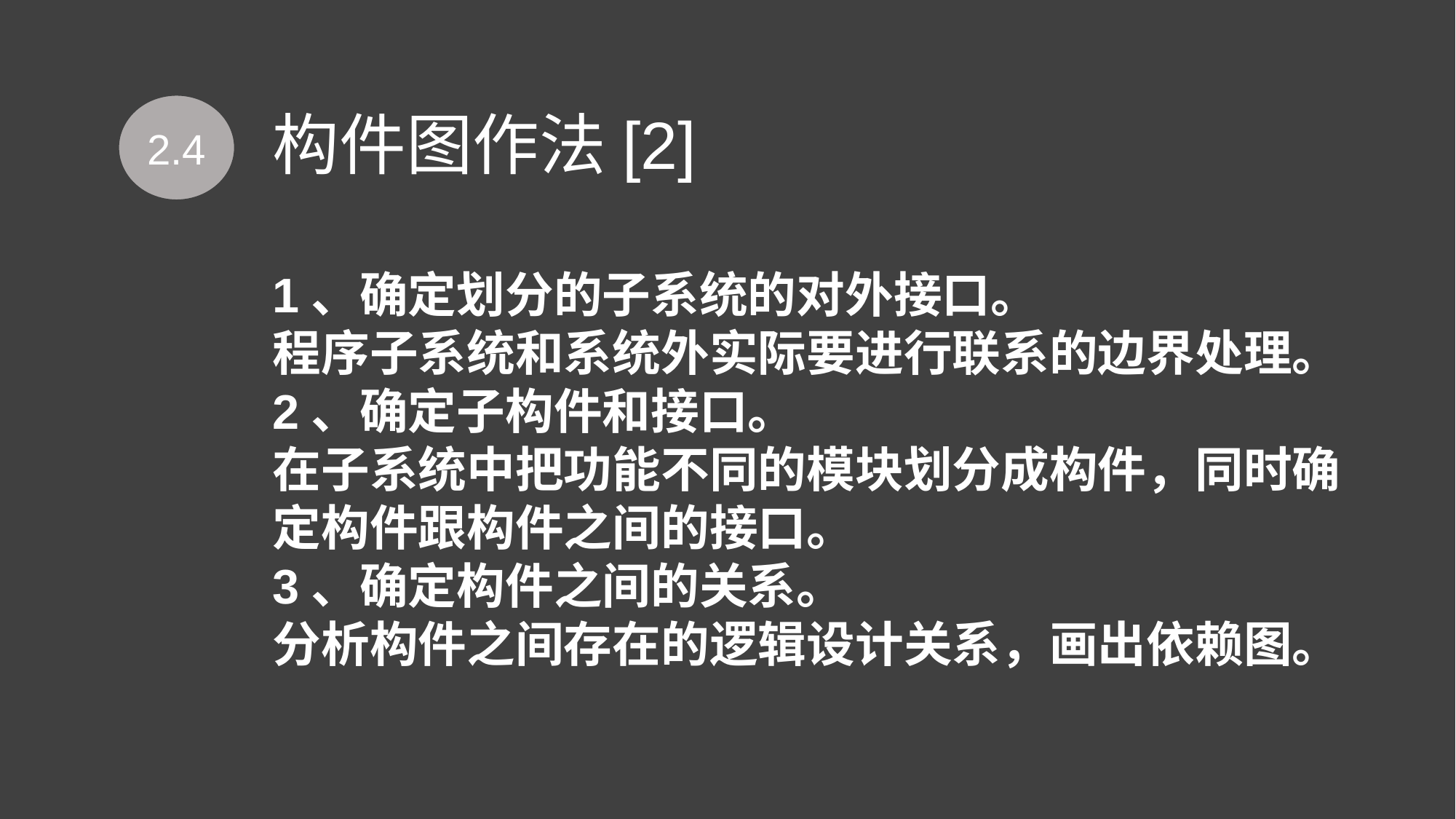

# 构件图作法[2]
2.4
1、确定划分的子系统的对外接口。
程序子系统和系统外实际要进行联系的边界处理。
2、确定子构件和接口。
在子系统中把功能不同的模块划分成构件，同时确定构件跟构件之间的接口。
3、确定构件之间的关系。
分析构件之间存在的逻辑设计关系，画出依赖图。